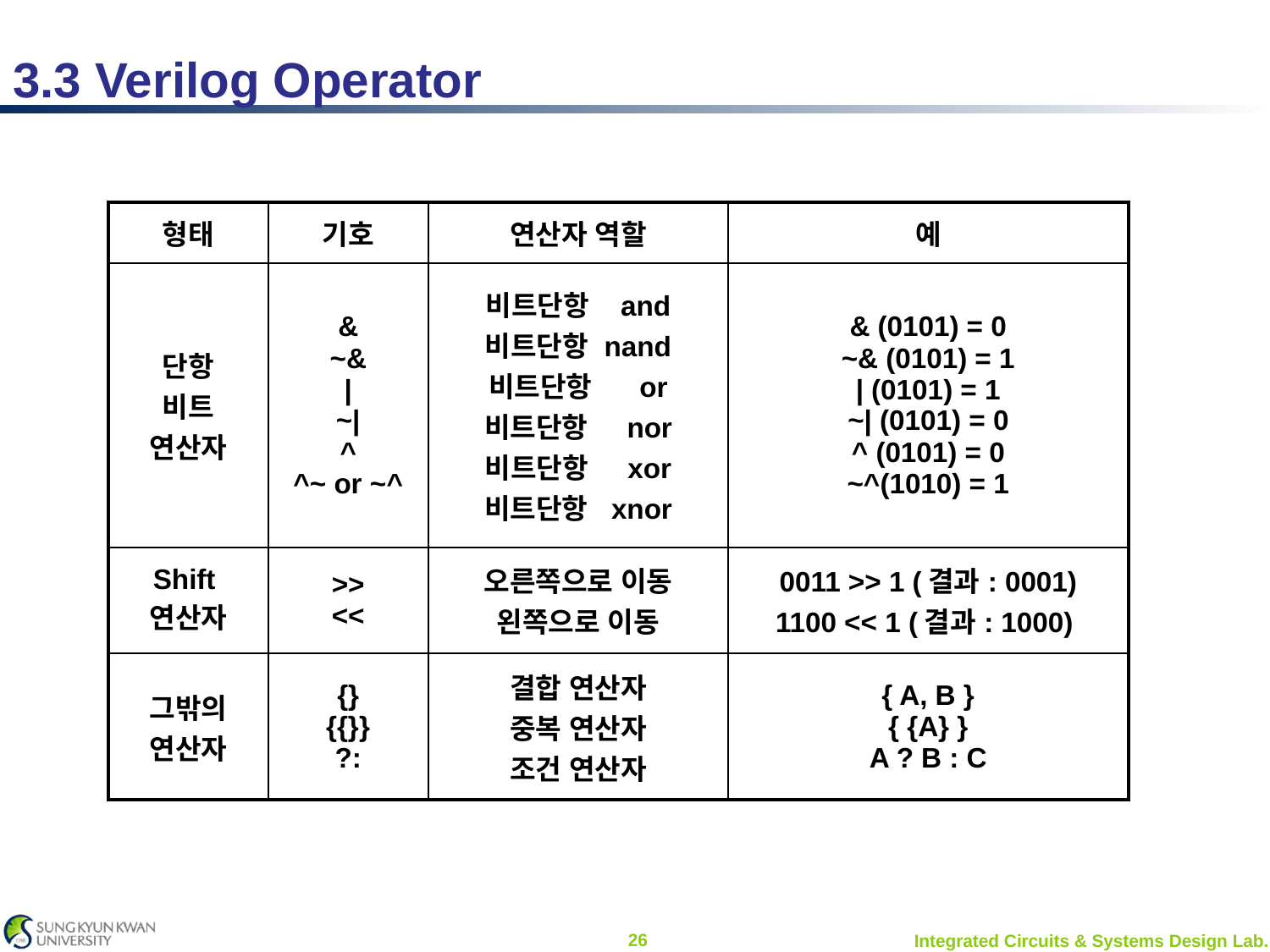

3.3 Verilog Operator
| 형태 | 기호 | 연산자 역할 | 예 |
| --- | --- | --- | --- |
| 단항 비트 연산자 | & ~& | ~| ^ ^~ or ~^ | 비트단항 and 비트단항 nand 비트단항 or 비트단항 nor 비트단항 xor 비트단항 xnor | & (0101) = 0 ~& (0101) = 1 | (0101) = 1 ~| (0101) = 0 ^ (0101) = 0 ~^(1010) = 1 |
| Shift 연산자 | >> << | 오른쪽으로 이동 왼쪽으로 이동 | 0011 >> 1 (결과: 0001) 1100 << 1 (결과: 1000) |
| 그밖의 연산자 | {} {{}} ?: | 결합 연산자 중복 연산자 조건 연산자 | { A, B } { {A} } A ? B : C |